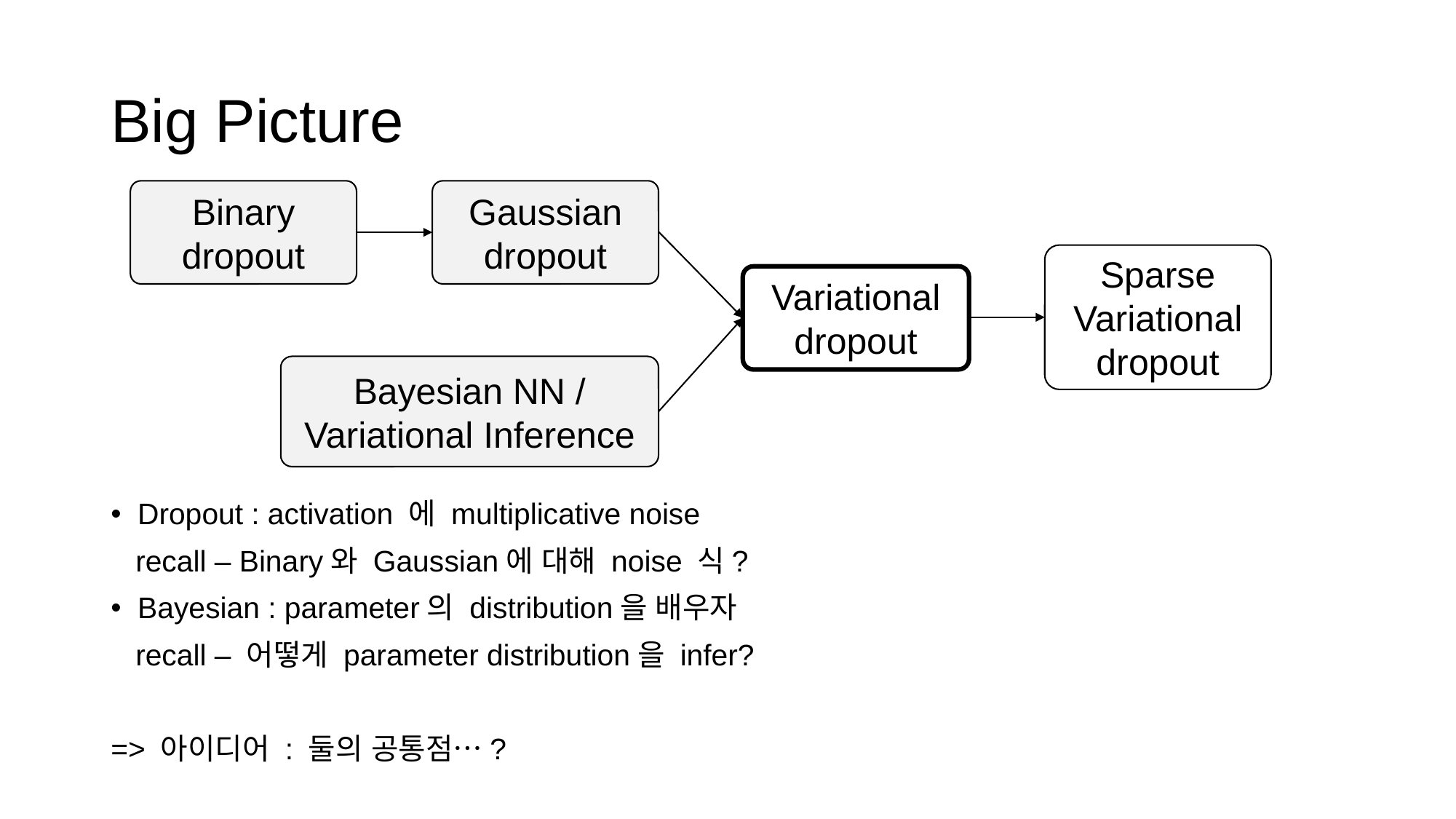

# Big Picture
Binary
dropout
Gaussian
dropout
Sparse
Variational
dropout
Variational
dropout
Bayesian NN /
Variational Inference
Dropout : activation 에 multiplicative noise
   recall – Binary와 Gaussian에 대해 noise 식?
Bayesian : parameter의 distribution을 배우자
   recall – 어떻게 parameter distribution을 infer?

=> 아이디어 : 둘의 공통점…?